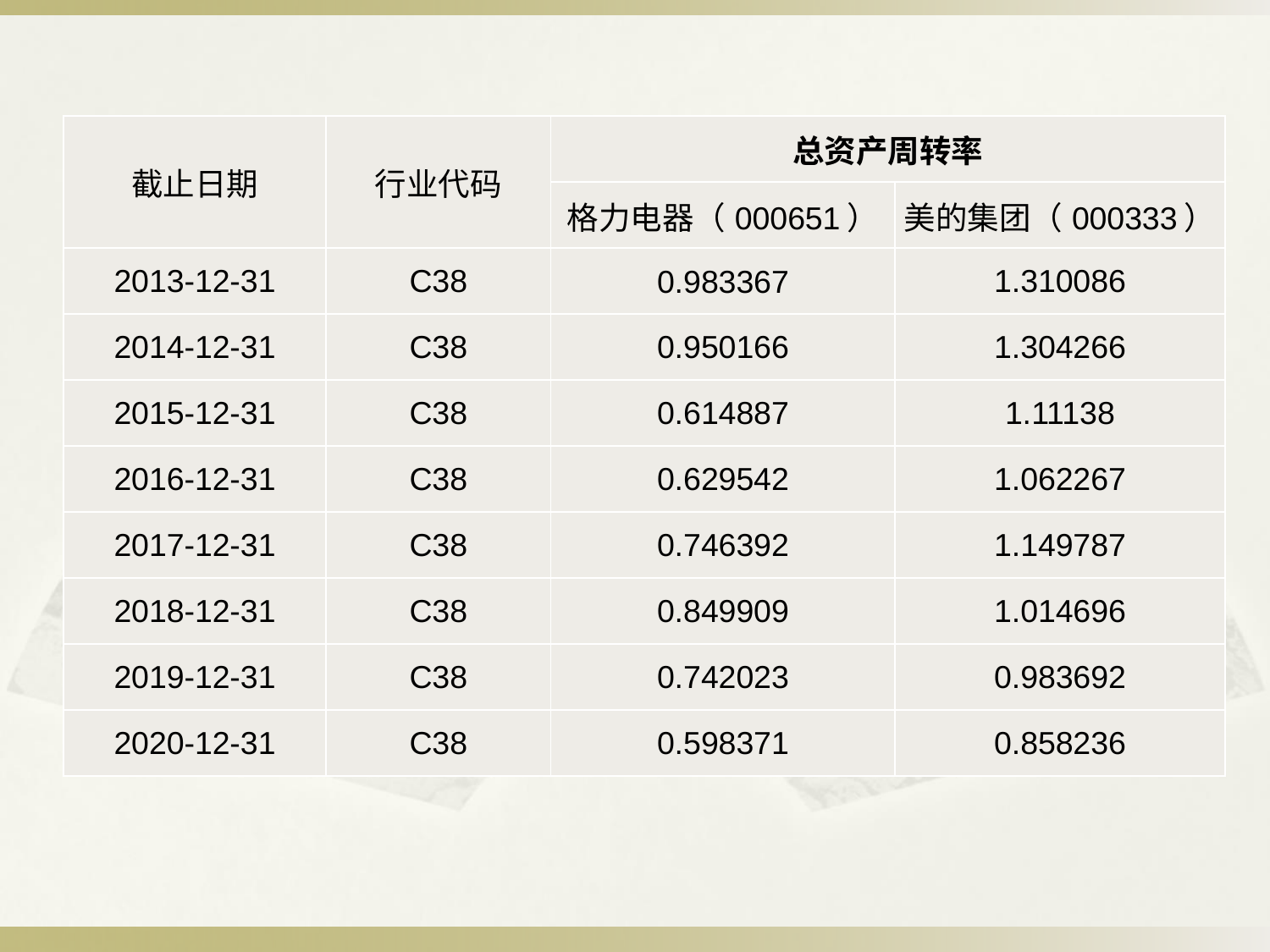

| 截止日期 | 行业代码 | 总资产周转率 |  |
| --- | --- | --- | --- |
| 截止日期 | 行业代码 | 格力电器（000651） | 美的集团（000333） |
| 2013-12-31 | C38 | 0.983367 | 1.310086 |
| 2014-12-31 | C38 | 0.950166 | 1.304266 |
| 2015-12-31 | C38 | 0.614887 | 1.11138 |
| 2016-12-31 | C38 | 0.629542 | 1.062267 |
| 2017-12-31 | C38 | 0.746392 | 1.149787 |
| 2018-12-31 | C38 | 0.849909 | 1.014696 |
| 2019-12-31 | C38 | 0.742023 | 0.983692 |
| 2020-12-31 | C38 | 0.598371 | 0.858236 |